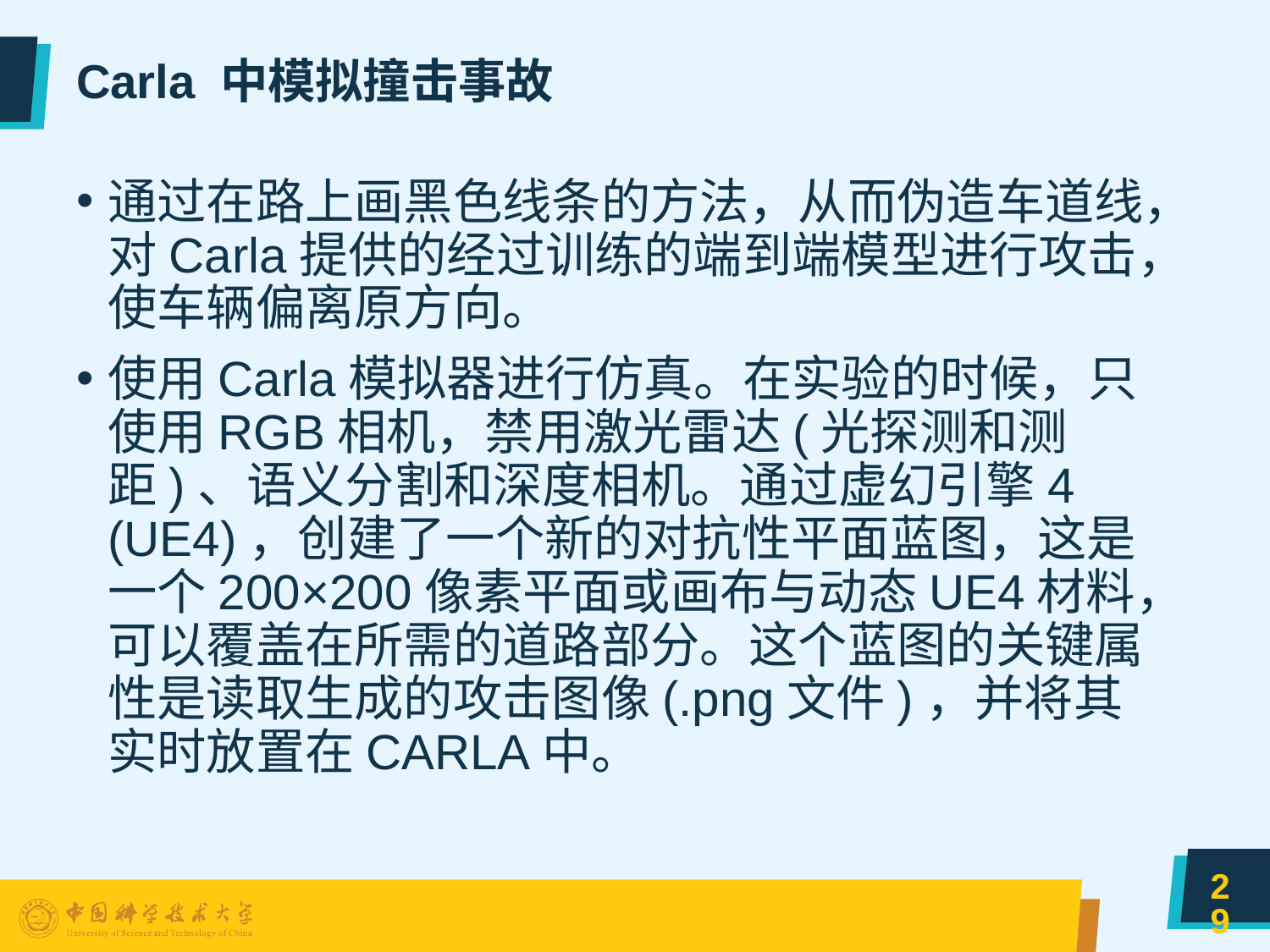

# Carla 中模拟撞击事故
通过在路上画黑色线条的方法，从而伪造车道线，对Carla提供的经过训练的端到端模型进行攻击，使车辆偏离原方向。
使用Carla模拟器进行仿真。在实验的时候，只使用RGB相机，禁用激光雷达(光探测和测距)、语义分割和深度相机。通过虚幻引擎4 (UE4)，创建了一个新的对抗性平面蓝图，这是一个200×200像素平面或画布与动态UE4材料，可以覆盖在所需的道路部分。这个蓝图的关键属性是读取生成的攻击图像(.png文件)，并将其实时放置在CARLA中。
29